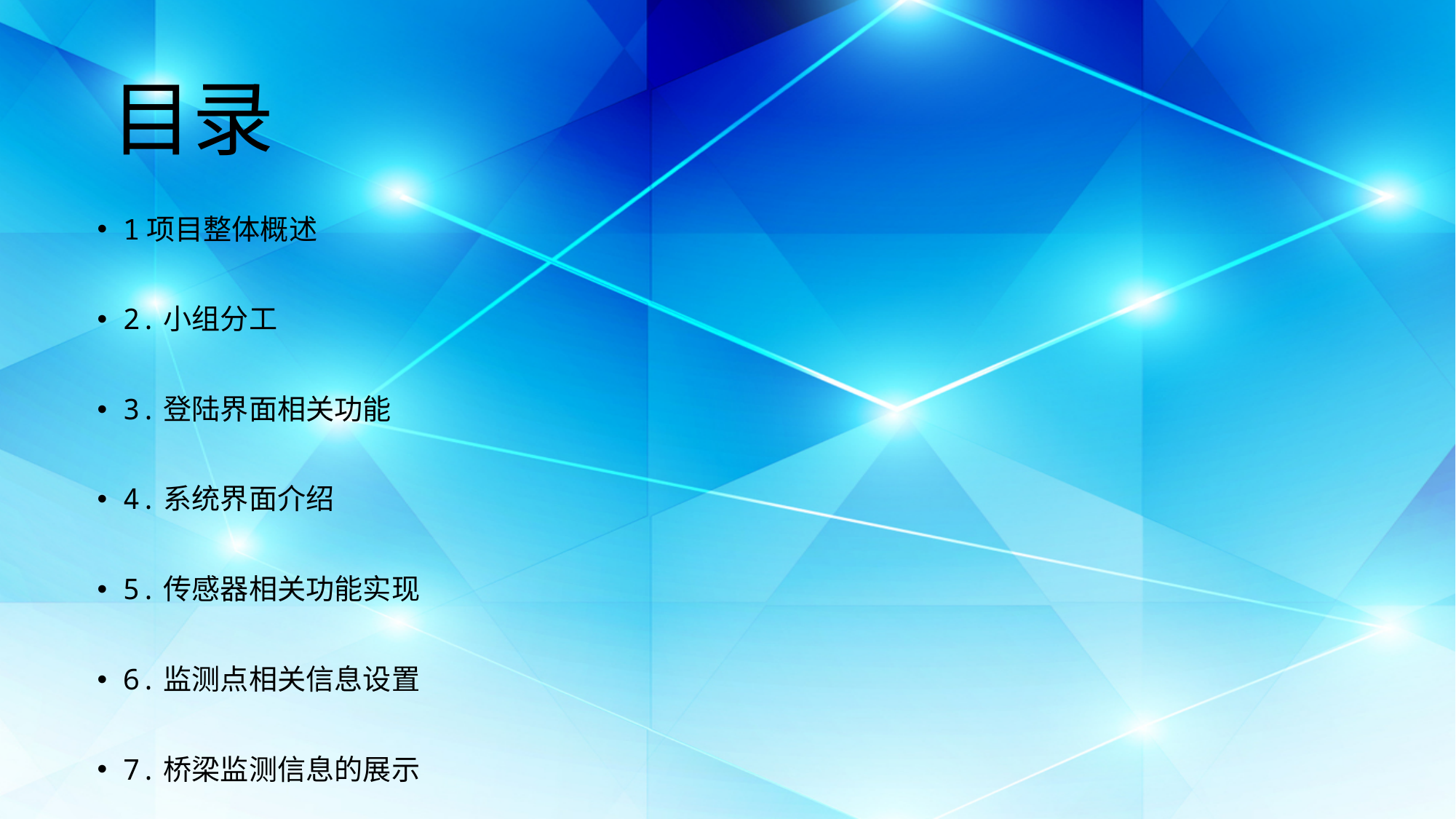

# 目录
1项目整体概述

2.小组分工

3.登陆界面相关功能

4.系统界面介绍

5.传感器相关功能实现

6.监测点相关信息设置

7.桥梁监测信息的展示